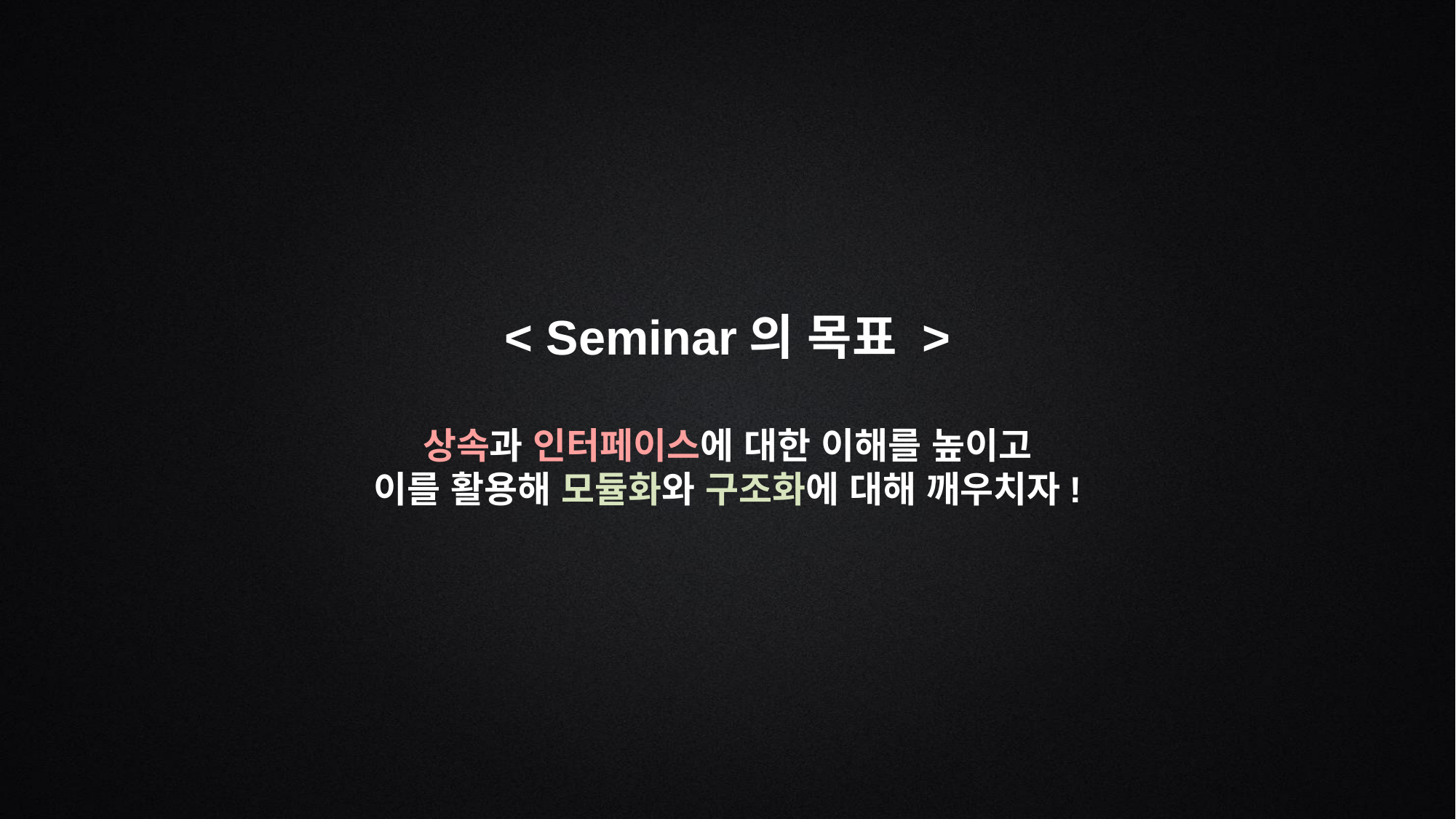

< Seminar의 목표 >

상속과 인터페이스에 대한 이해를 높이고
이를 활용해 모듈화와 구조화에 대해 깨우치자!